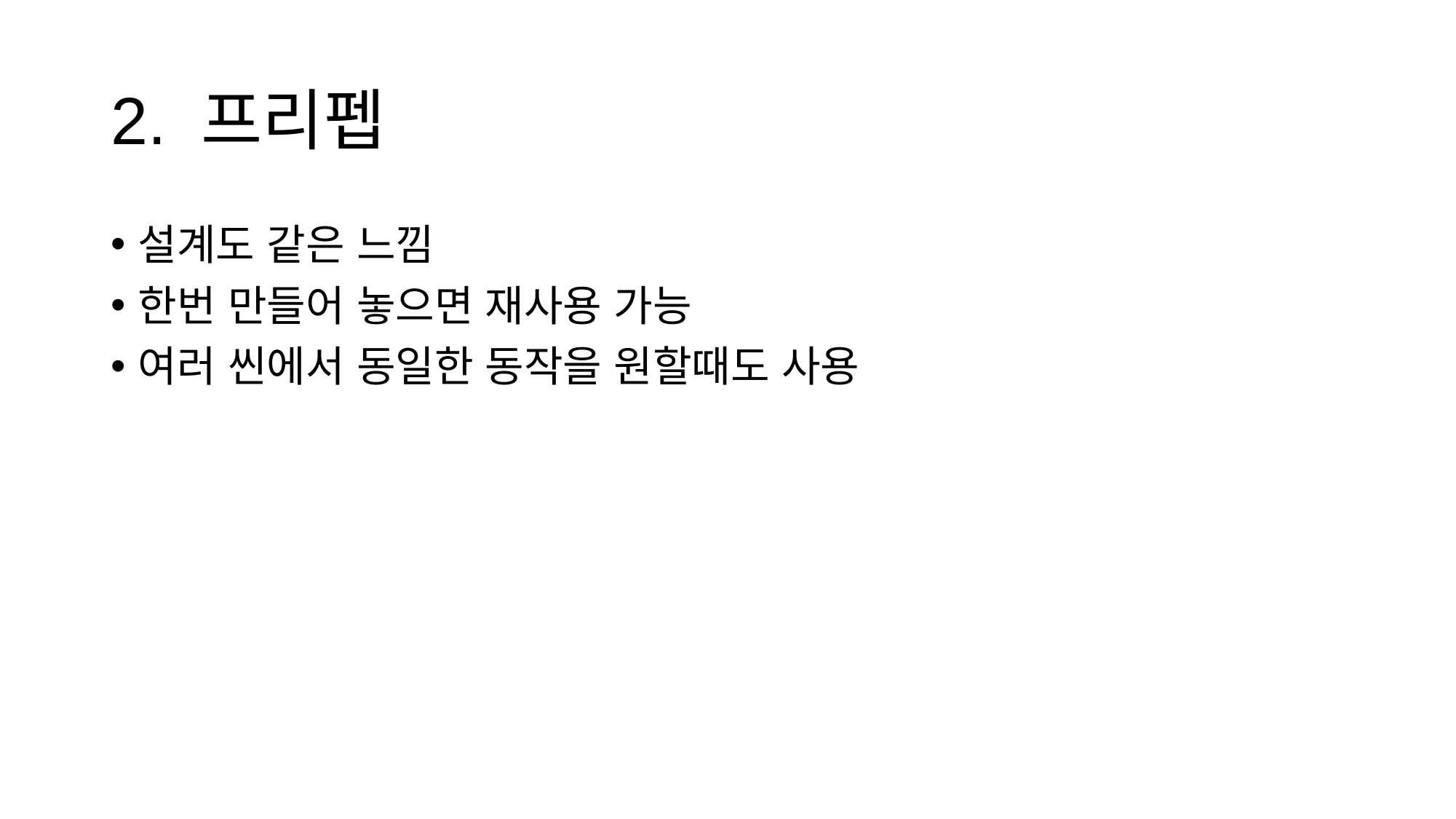

# 2. 프리펩
설계도 같은 느낌
한번 만들어 놓으면 재사용 가능
여러 씬에서 동일한 동작을 원할때도 사용